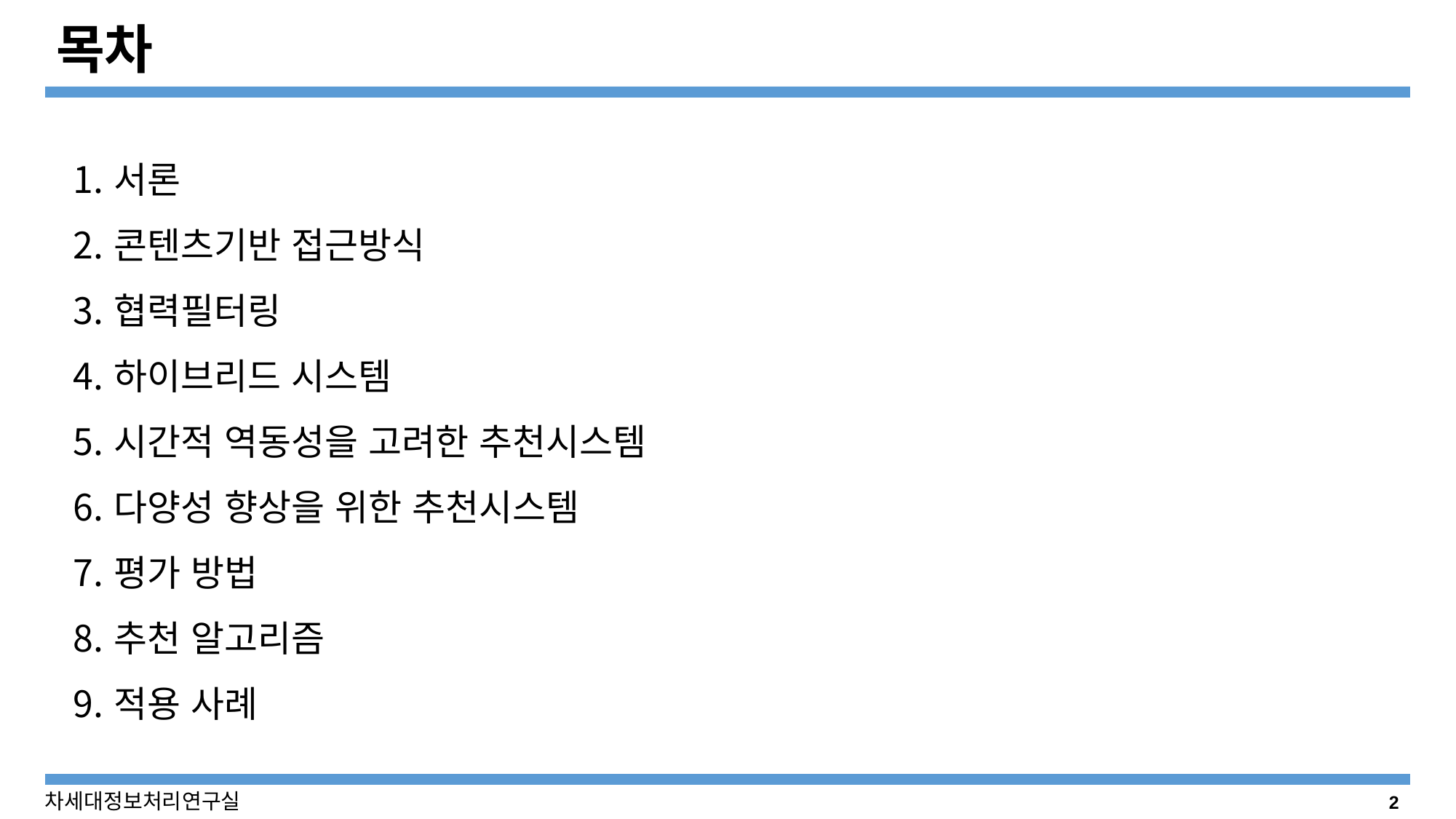

# 목차
서론
콘텐츠기반 접근방식
협력필터링
하이브리드 시스템
시간적 역동성을 고려한 추천시스템
다양성 향상을 위한 추천시스템
평가 방법
추천 알고리즘
적용 사례

2